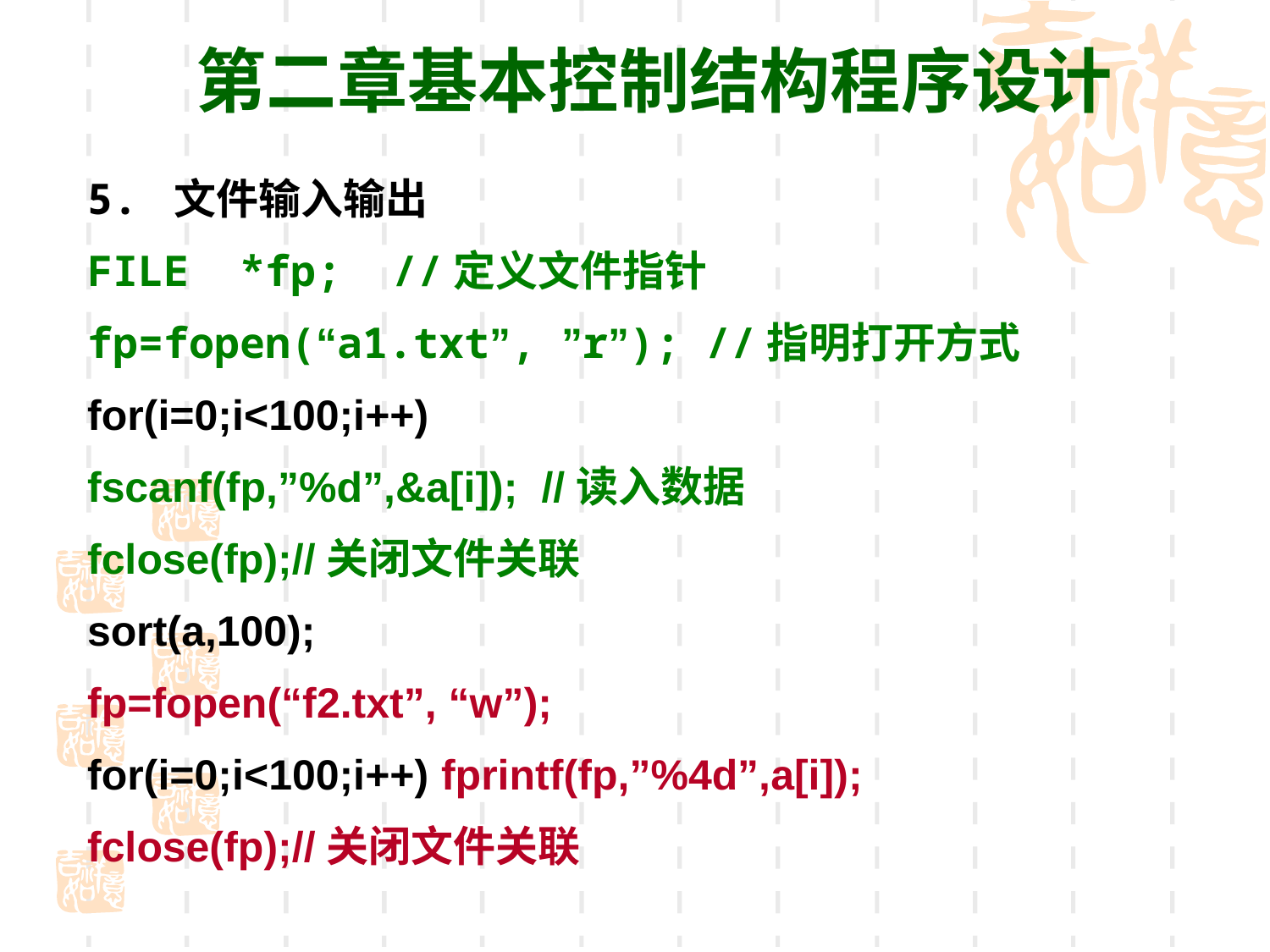

第二章基本控制结构程序设计
5. 文件输入输出
FILE  *fp;  //定义文件指针
fp=fopen(“a1.txt”, ”r”); //指明打开方式
for(i=0;i<100;i++)
fscanf(fp,”%d”,&a[i]);  //读入数据
fclose(fp);//关闭文件关联
sort(a,100);
fp=fopen(“f2.txt”, “w”);
for(i=0;i<100;i++) fprintf(fp,”%4d”,a[i]);
fclose(fp);//关闭文件关联